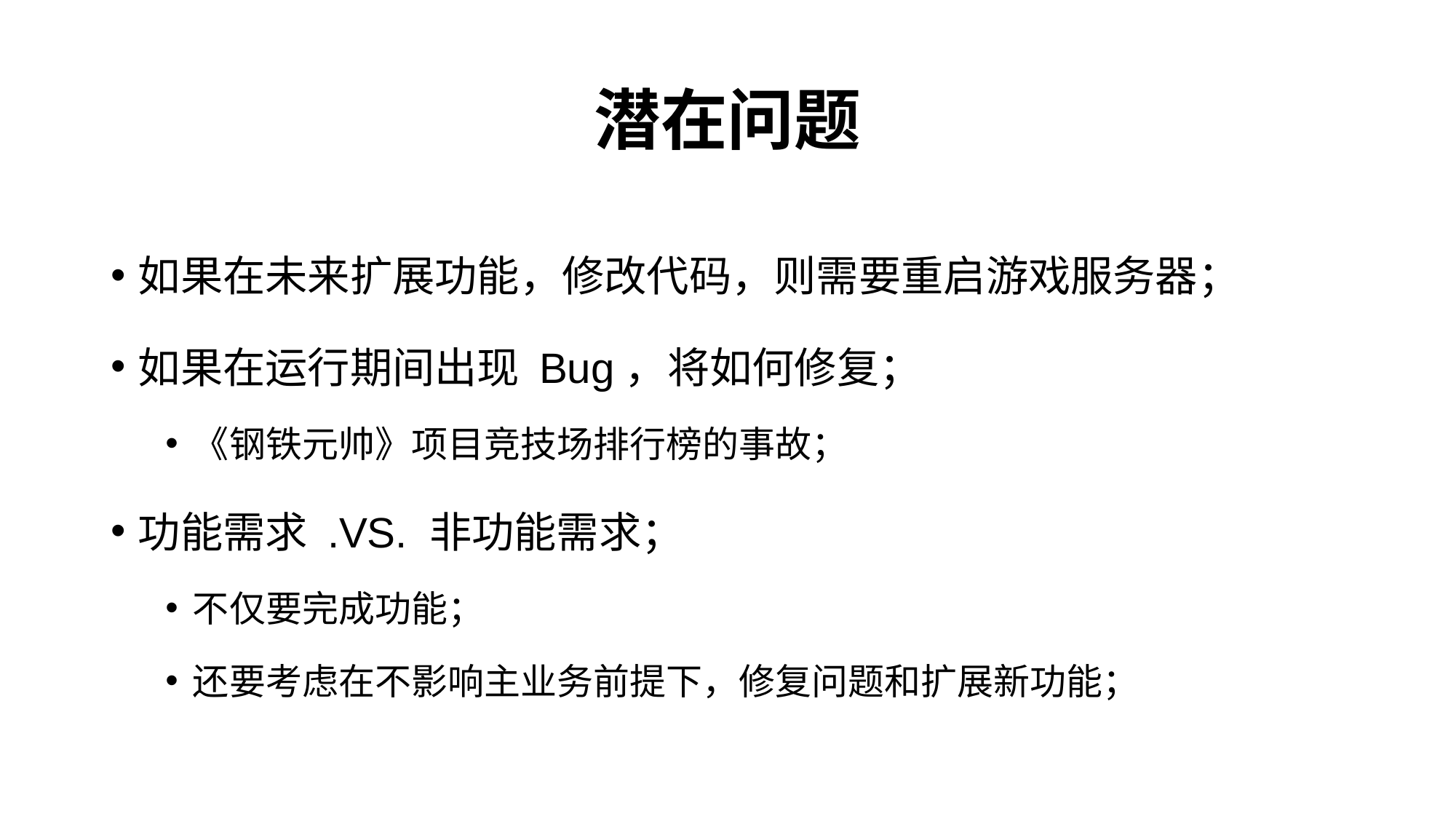

# 潜在问题
如果在未来扩展功能，修改代码，则需要重启游戏服务器；
如果在运行期间出现 Bug，将如何修复；
《钢铁元帅》项目竞技场排行榜的事故；
功能需求 .VS. 非功能需求；
不仅要完成功能；
还要考虑在不影响主业务前提下，修复问题和扩展新功能；